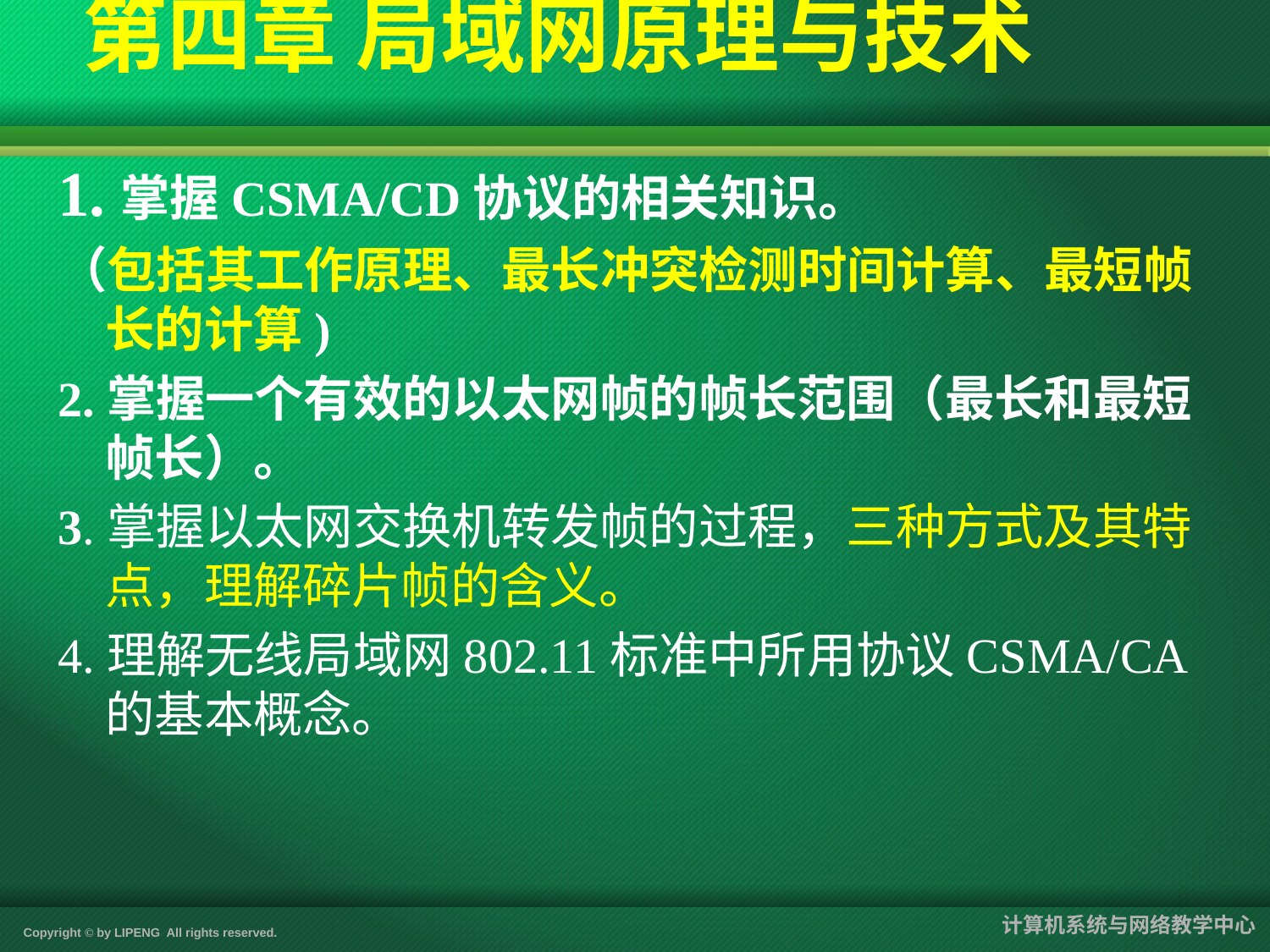

# 第四章 局域网原理与技术
1.掌握CSMA/CD协议的相关知识。
（包括其工作原理、最长冲突检测时间计算、最短帧长的计算)
2.掌握一个有效的以太网帧的帧长范围（最长和最短帧长）。
3.掌握以太网交换机转发帧的过程，三种方式及其特点，理解碎片帧的含义。
4.理解无线局域网802.11标准中所用协议CSMA/CA的基本概念。